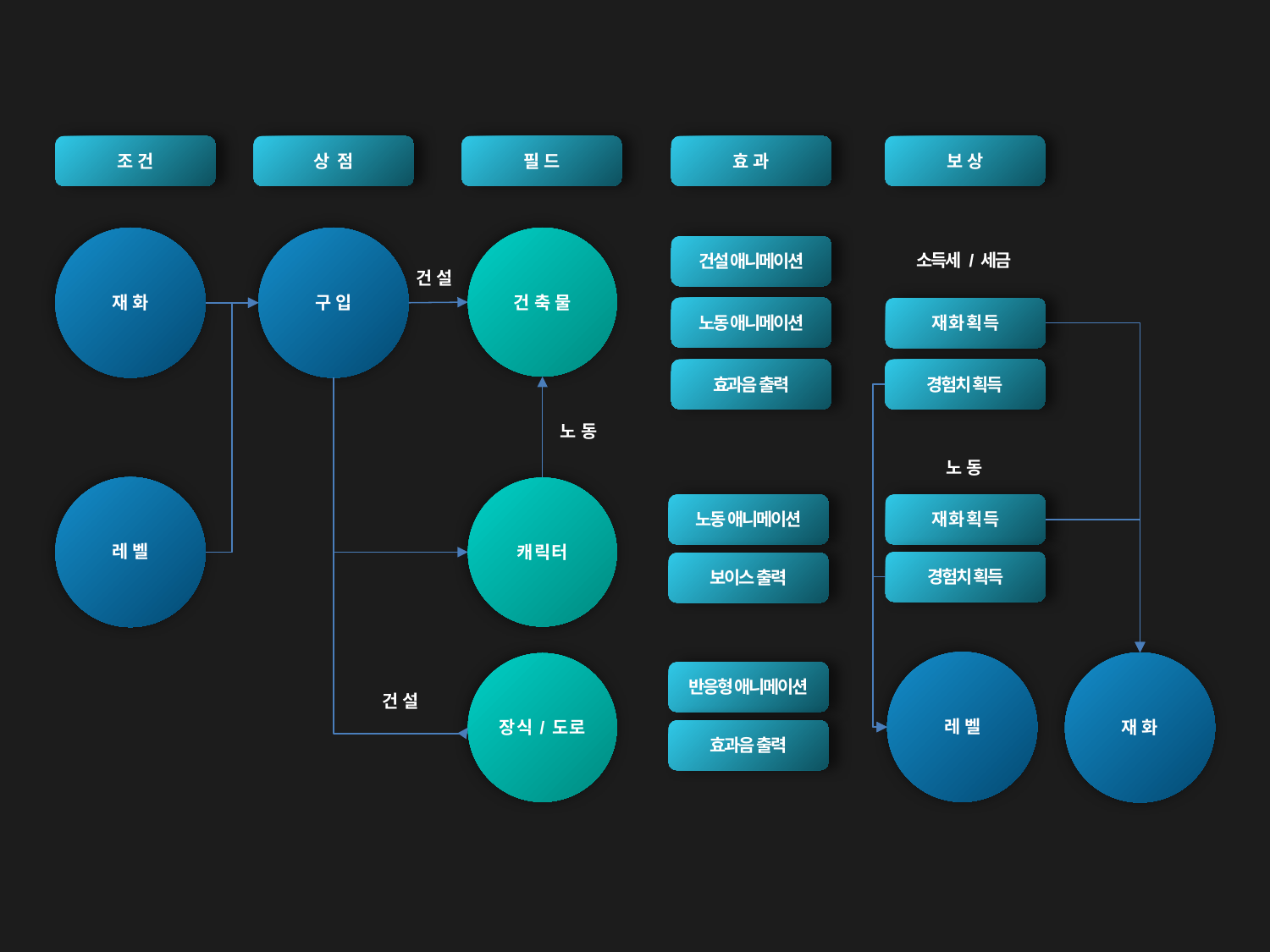

조  건
상   점
필  드
효  과
보  상

소득세 / 세금
건설 애니메이션
건  설
재  화
구  입
건  축  물

노동 애니메이션
재 화 획 득

효과음 출력
경험치 획득
노  동
노  동

노동 애니메이션
재 화 획 득
레  벨
캐 릭 터

경험치 획득
보이스 출력

반응형 애니메이션
건  설
레  벨
재  화
장 식 / 도 로

효과음 출력